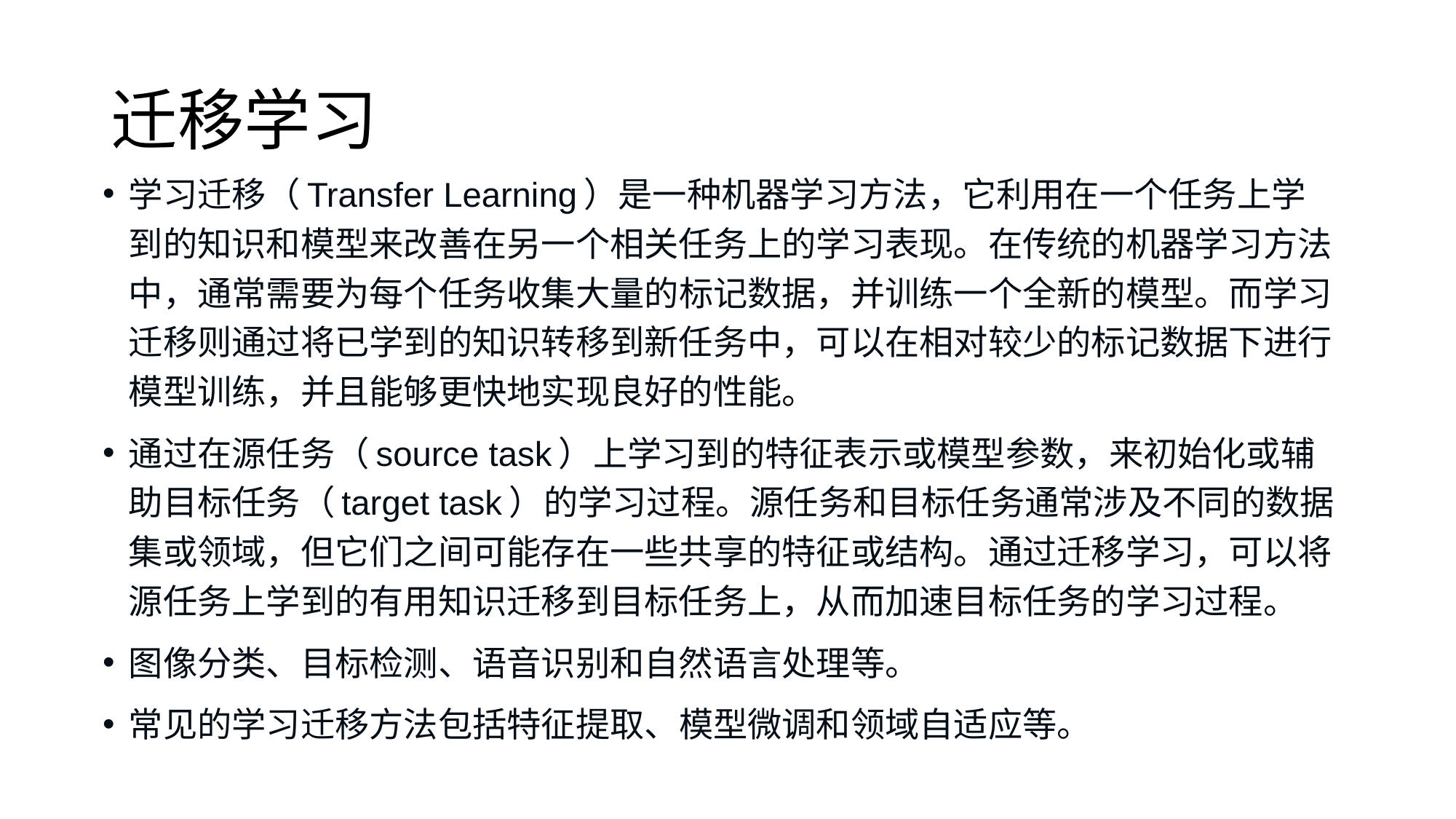

# 迁移学习
学习迁移（Transfer Learning）是一种机器学习方法，它利用在一个任务上学到的知识和模型来改善在另一个相关任务上的学习表现。在传统的机器学习方法中，通常需要为每个任务收集大量的标记数据，并训练一个全新的模型。而学习迁移则通过将已学到的知识转移到新任务中，可以在相对较少的标记数据下进行模型训练，并且能够更快地实现良好的性能。
通过在源任务（source task）上学习到的特征表示或模型参数，来初始化或辅助目标任务（target task）的学习过程。源任务和目标任务通常涉及不同的数据集或领域，但它们之间可能存在一些共享的特征或结构。通过迁移学习，可以将源任务上学到的有用知识迁移到目标任务上，从而加速目标任务的学习过程。
图像分类、目标检测、语音识别和自然语言处理等。
常见的学习迁移方法包括特征提取、模型微调和领域自适应等。